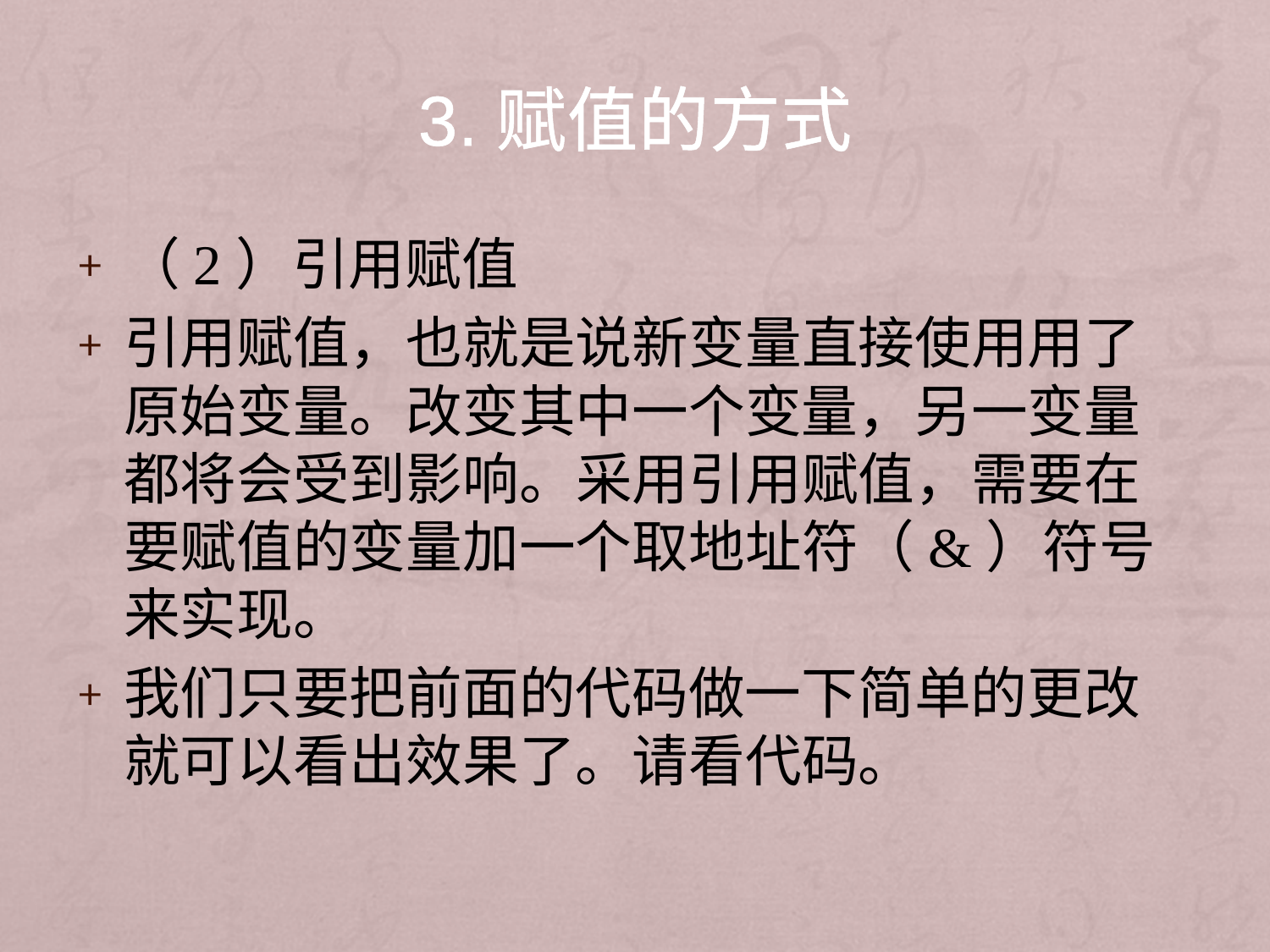

# 3.赋值的方式
（2）引用赋值
引用赋值，也就是说新变量直接使用用了原始变量。改变其中一个变量，另一变量都将会受到影响。采用引用赋值，需要在要赋值的变量加一个取地址符（&）符号来实现。
我们只要把前面的代码做一下简单的更改就可以看出效果了。请看代码。